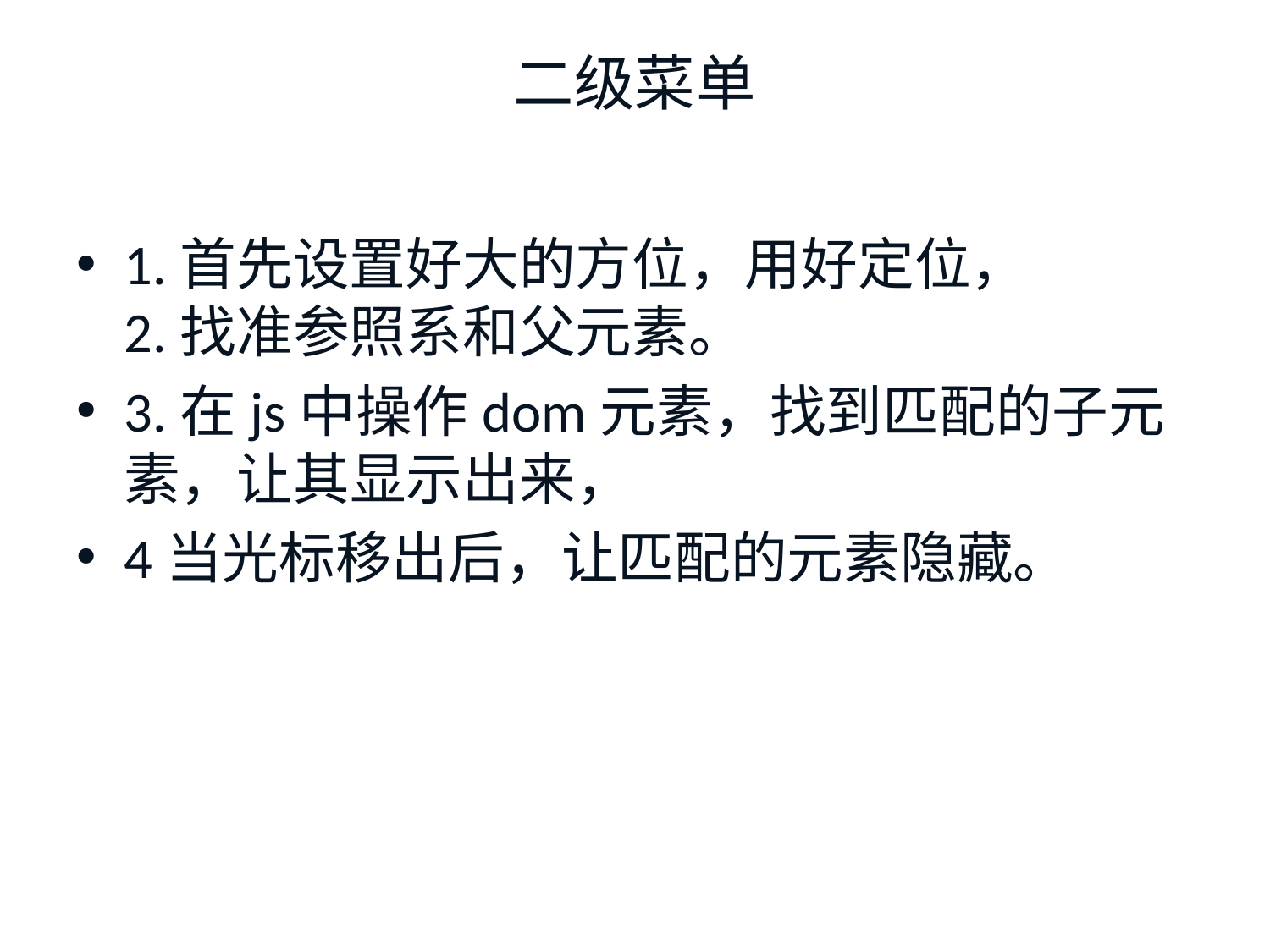

# 二级菜单
1.首先设置好大的方位，用好定位，
2.找准参照系和父元素。
3.在js中操作dom元素，找到匹配的子元素，让其显示出来，
4当光标移出后，让匹配的元素隐藏。